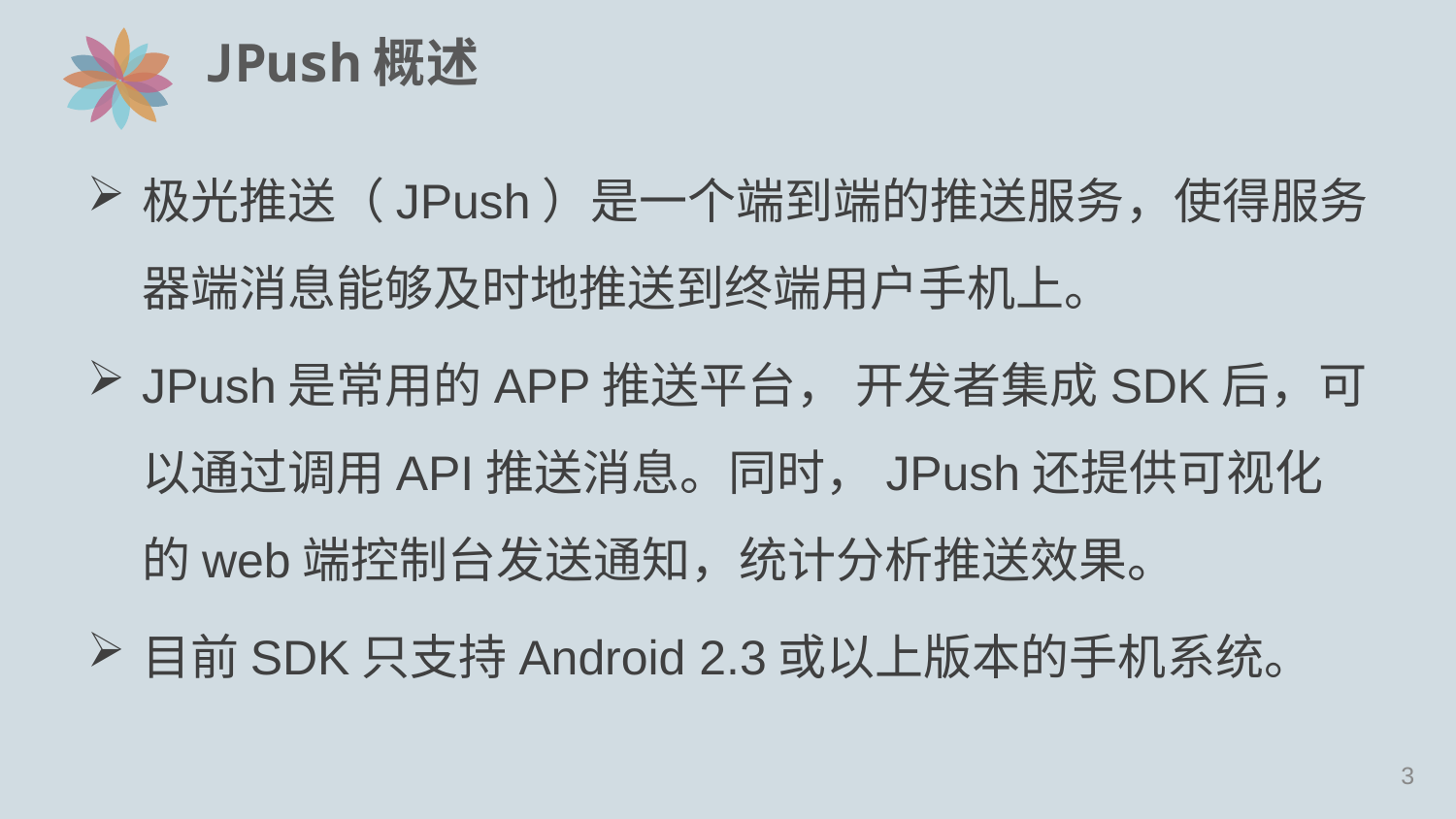

# JPush概述
极光推送（JPush）是一个端到端的推送服务，使得服务器端消息能够及时地推送到终端用户手机上。
JPush是常用的APP推送平台， 开发者集成SDK后，可以通过调用API推送消息。同时，JPush还提供可视化的web端控制台发送通知，统计分析推送效果。
目前SDK只支持Android 2.3或以上版本的手机系统。
3